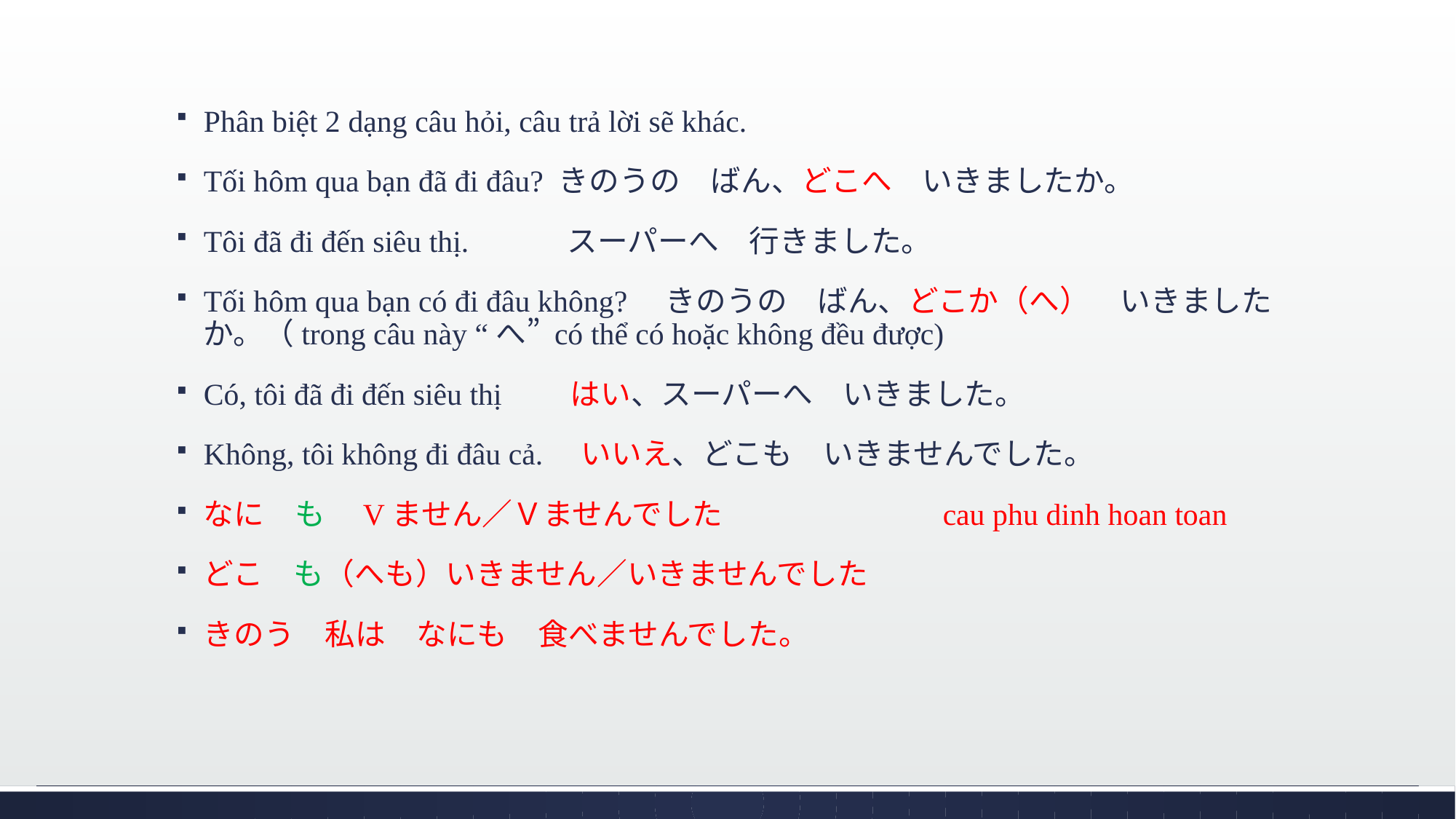

Phân biệt 2 dạng câu hỏi, câu trả lời sẽ khác.
Tối hôm qua bạn đã đi đâu? きのうの　ばん、どこへ　いきましたか。
Tôi đã đi đến siêu thị.　　　スーパーへ　行きました。
Tối hôm qua bạn có đi đâu không?　きのうの　ばん、どこか（へ）　いきましたか。（trong câu này “へ” có thể có hoặc không đều được)
Có, tôi đã đi đến siêu thị　　はい、スーパーへ　いきました。
Không, tôi không đi đâu cả.　いいえ、どこも　いきませんでした。
なに　も　Vません／Ｖませんでした　　　　　　　cau phu dinh hoan toan
どこ　も（へも）いきません／いきませんでした
きのう　私は　なにも　食べませんでした。